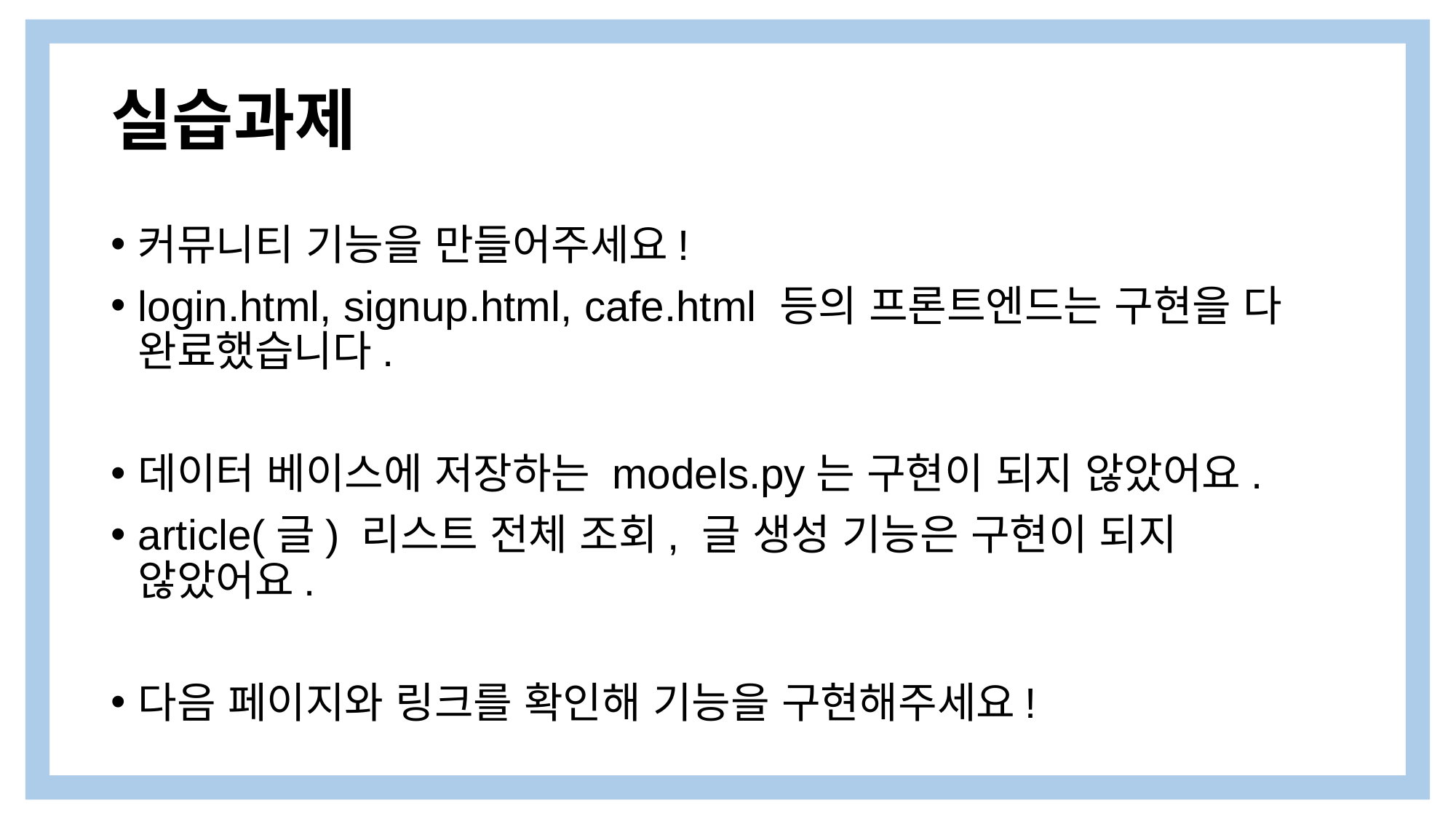

# 실습과제
커뮤니티 기능을 만들어주세요!
login.html, signup.html, cafe.html 등의 프론트엔드는 구현을 다 완료했습니다.

데이터 베이스에 저장하는 models.py는 구현이 되지 않았어요.
article(글) 리스트 전체 조회, 글 생성 기능은 구현이 되지 않았어요.

다음 페이지와 링크를 확인해 기능을 구현해주세요!